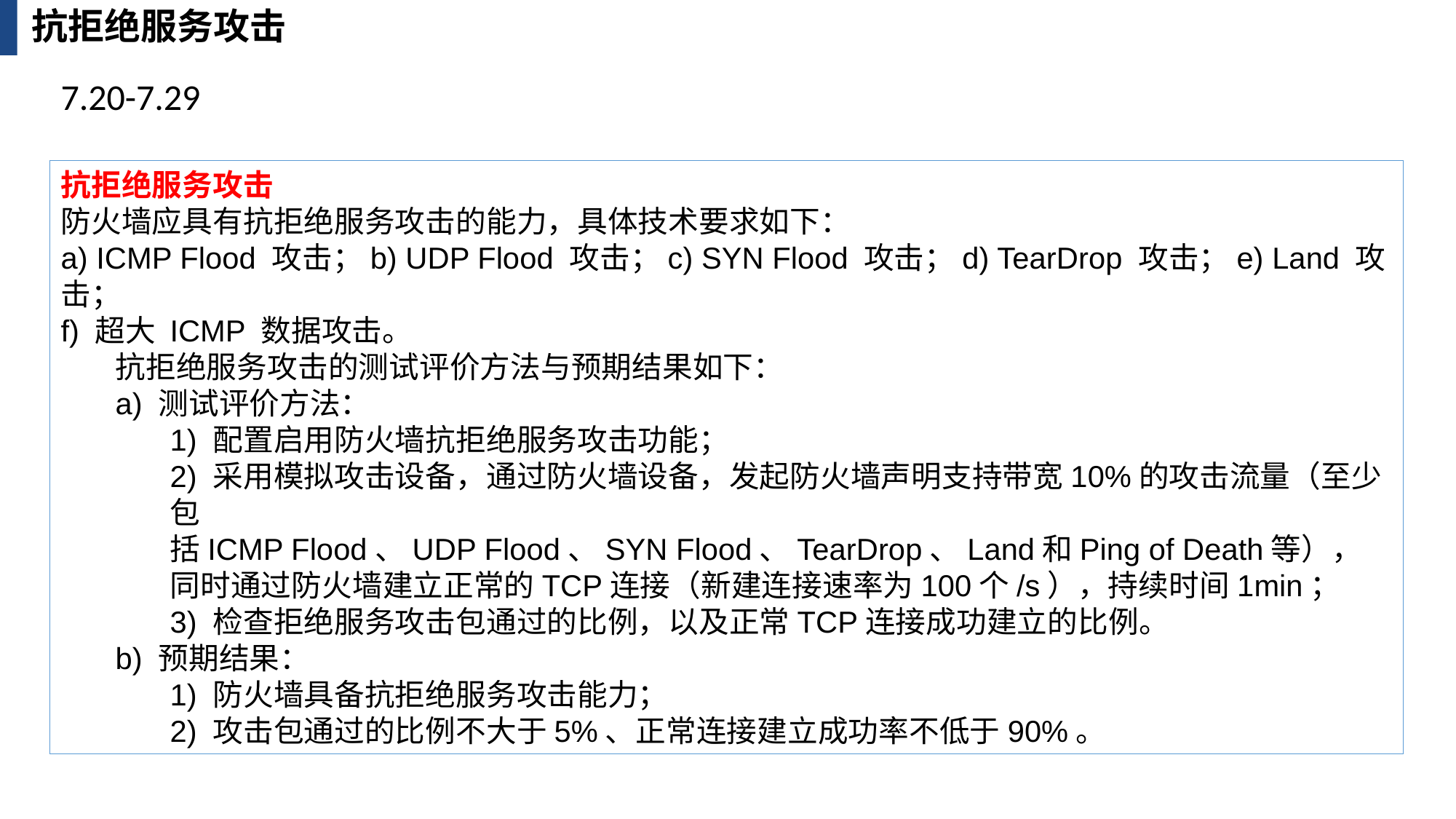

抗拒绝服务攻击
7.20-7.29
抗拒绝服务攻击
防火墙应具有抗拒绝服务攻击的能力，具体技术要求如下：
a) ICMP Flood 攻击；b) UDP Flood 攻击；c) SYN Flood 攻击；d) TearDrop 攻击；e) Land 攻击；
f) 超大 ICMP 数据攻击。
抗拒绝服务攻击的测试评价方法与预期结果如下：
a) 测试评价方法：
1) 配置启用防火墙抗拒绝服务攻击功能；
2) 采用模拟攻击设备，通过防火墙设备，发起防火墙声明支持带宽10%的攻击流量（至少包
括ICMP Flood、UDP Flood、SYN Flood、TearDrop、Land和Ping of Death等），同时通过防火墙建立正常的TCP连接（新建连接速率为100个/s），持续时间1min；
3) 检查拒绝服务攻击包通过的比例，以及正常TCP连接成功建立的比例。
b) 预期结果：
1) 防火墙具备抗拒绝服务攻击能力；
2) 攻击包通过的比例不大于5%、正常连接建立成功率不低于90%。